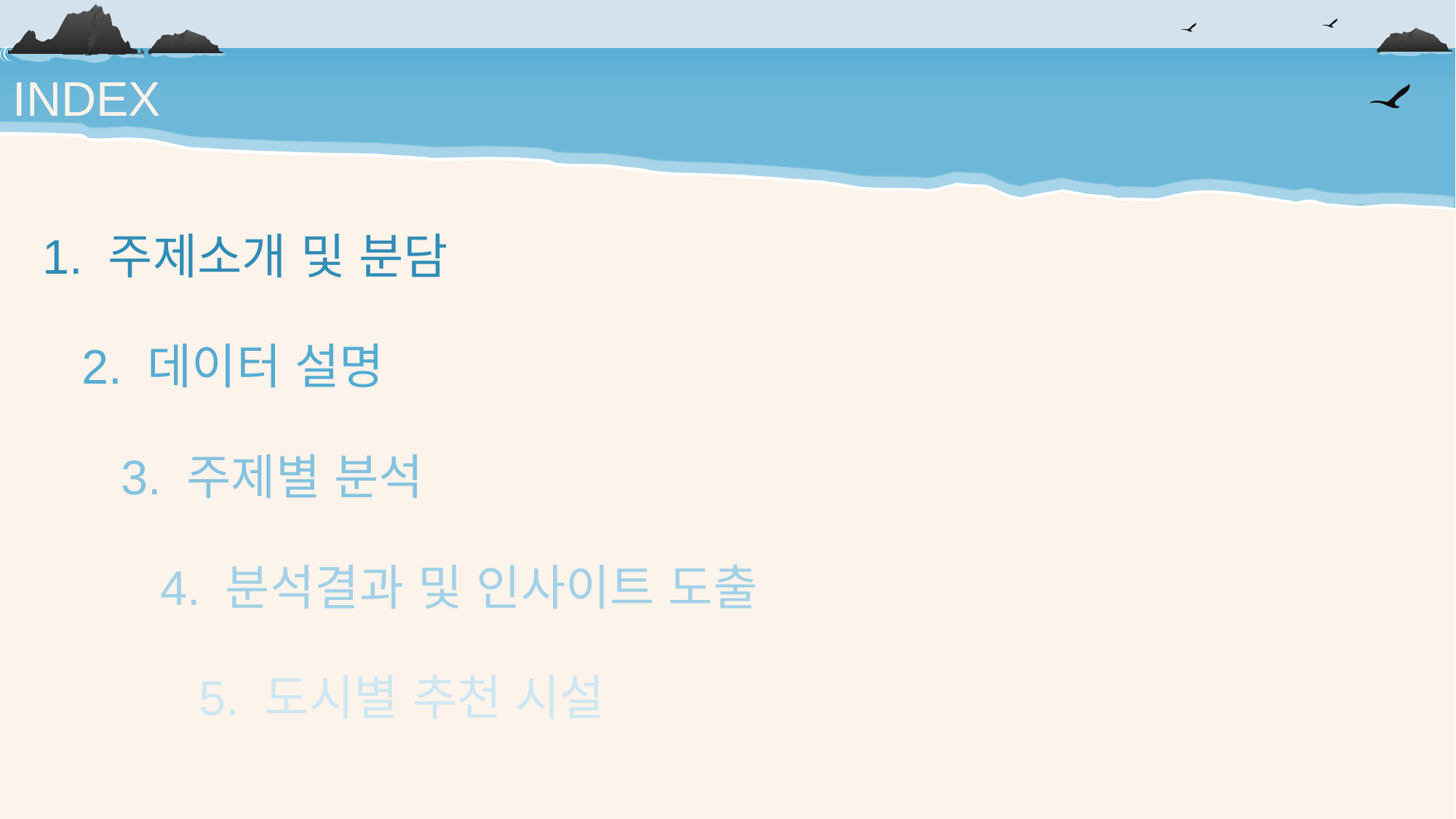

INDEX
1. 주제소개 및 분담
2. 데이터 설명
3. 주제별 분석
4. 분석결과 및 인사이트 도출
5. 도시별 추천 시설